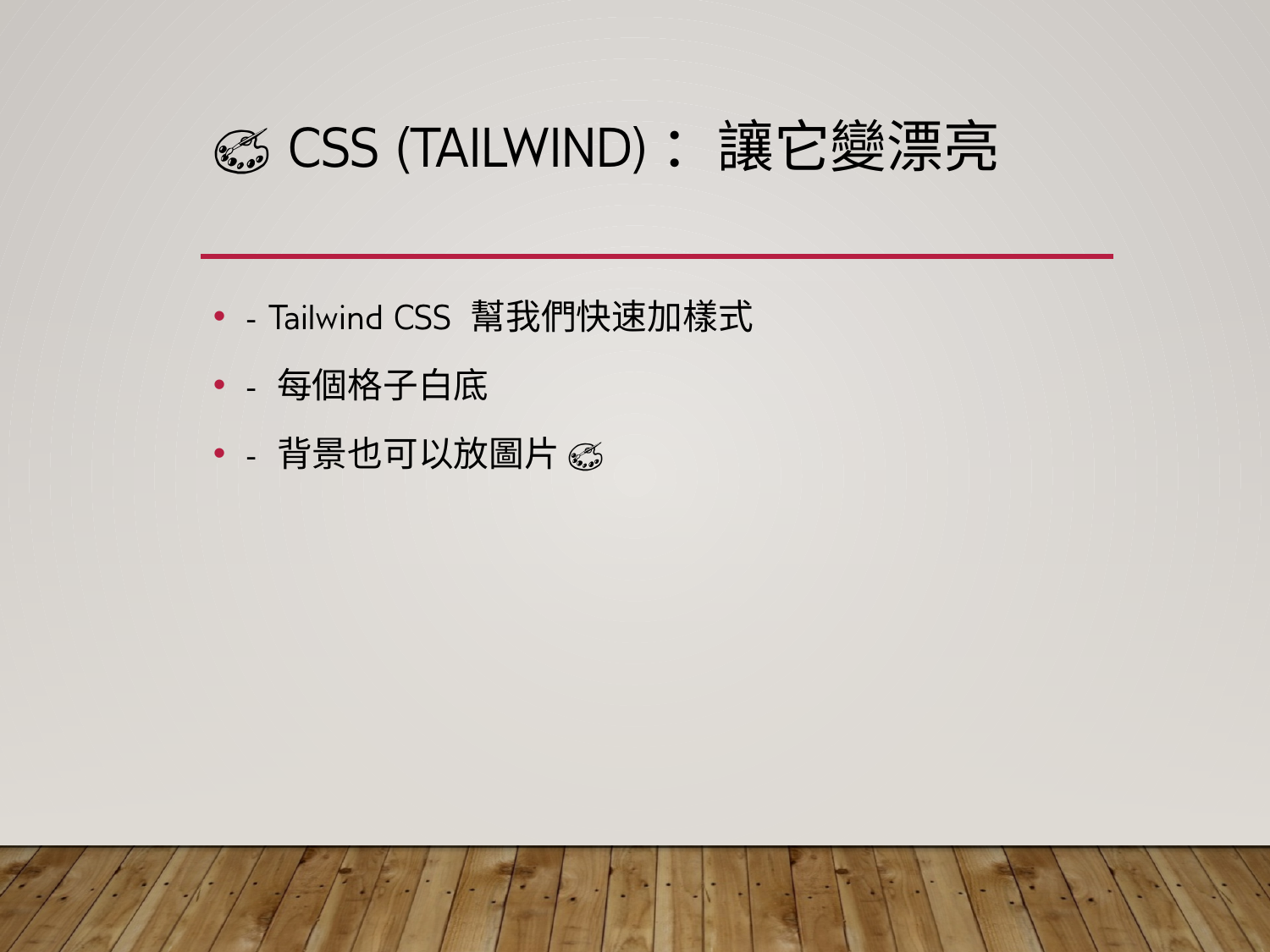

# 🎨 CSS (Tailwind)：讓它變漂亮
- Tailwind CSS 幫我們快速加樣式
- 每個格子白底
- 背景也可以放圖片 🎨